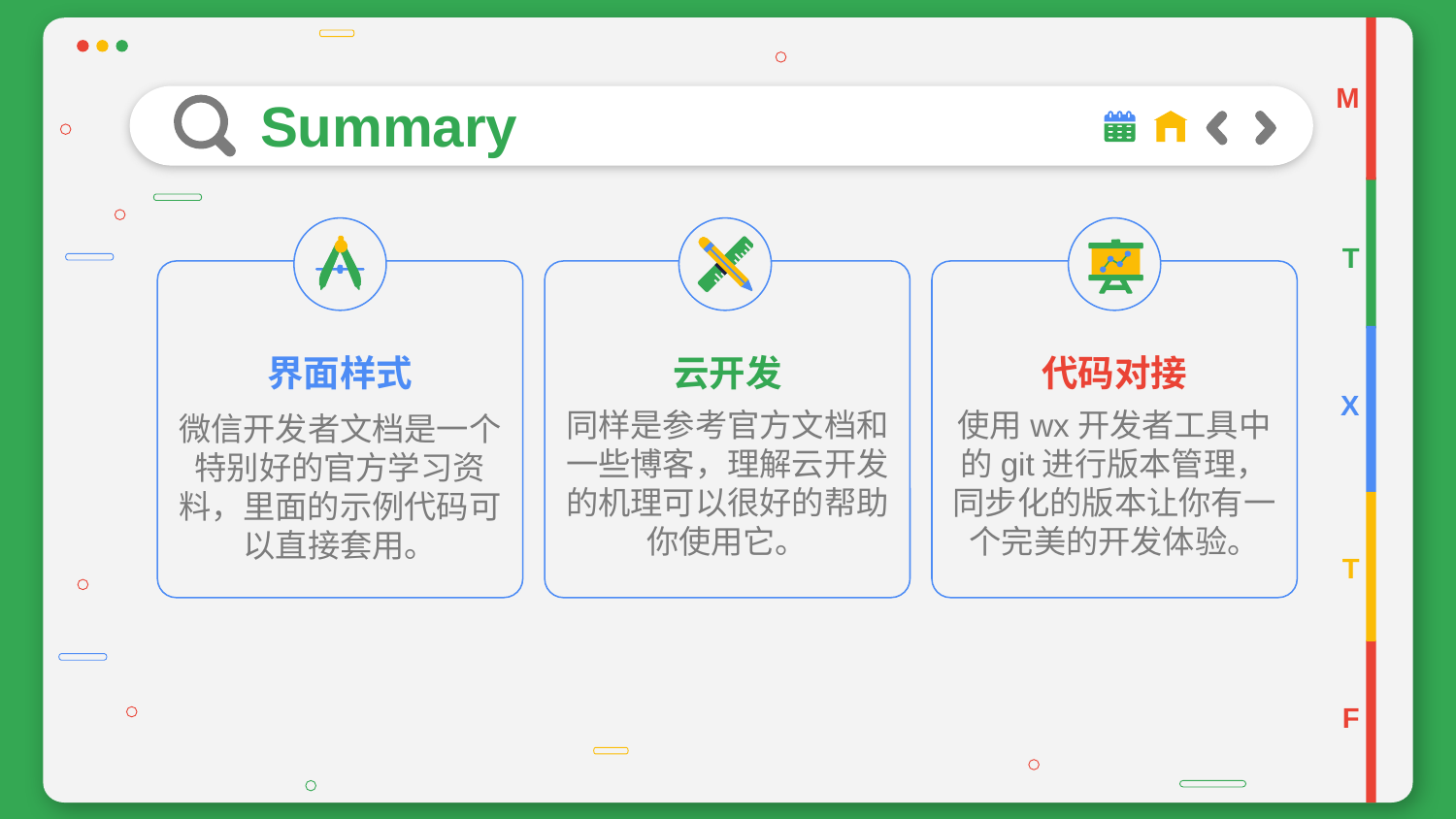

M
# Summary

T

云开发
界面样式
代码对接
X

微信开发者文档是一个特别好的官方学习资料，里面的示例代码可以直接套用。
同样是参考官方文档和一些博客，理解云开发的机理可以很好的帮助你使用它。
使用wx开发者工具中的git进行版本管理，同步化的版本让你有一个完美的开发体验。
T

F